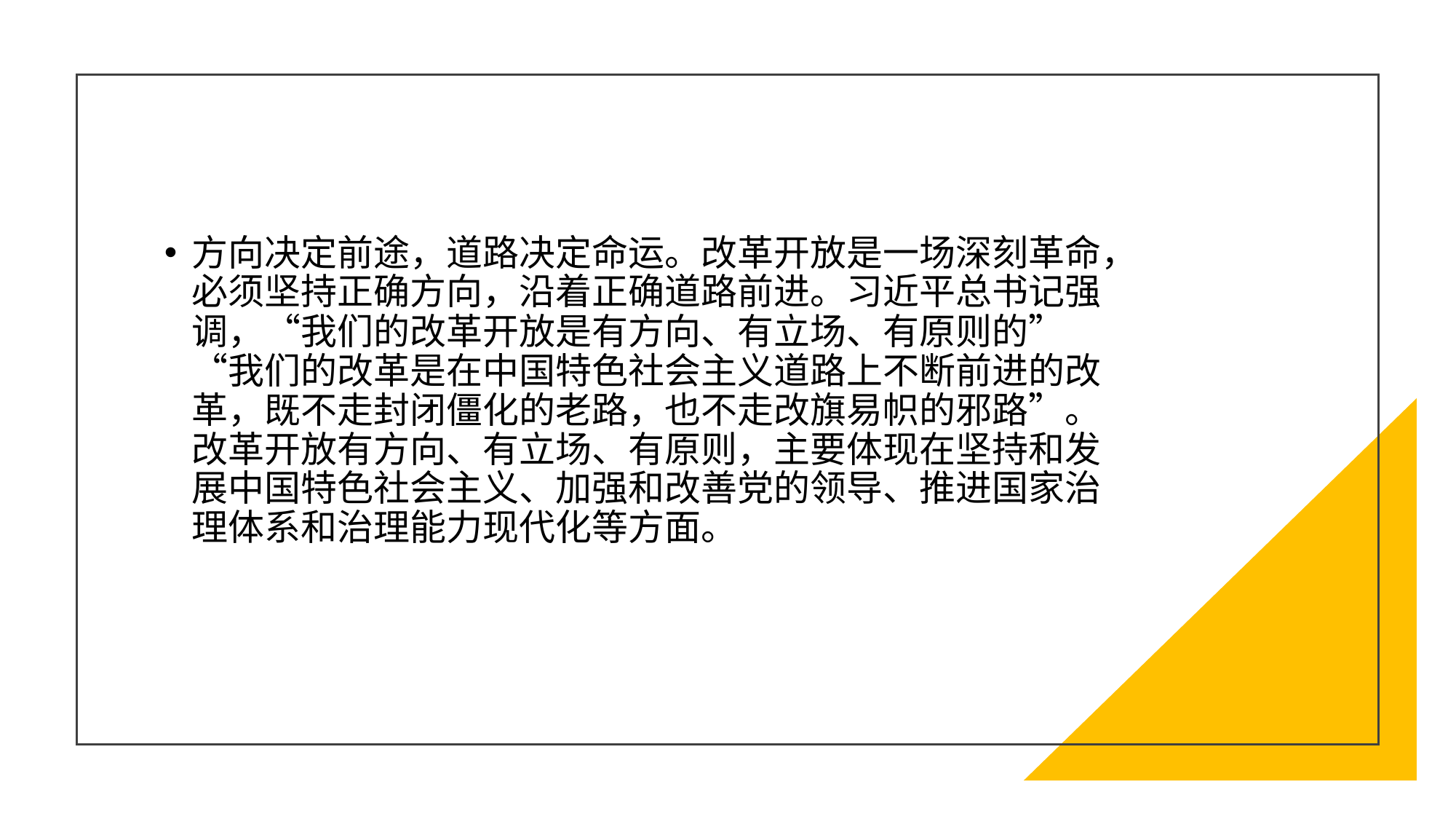

#
方向决定前途，道路决定命运。改革开放是一场深刻革命，必须坚持正确方向，沿着正确道路前进。习近平总书记强调，“我们的改革开放是有方向、有立场、有原则的”“我们的改革是在中国特色社会主义道路上不断前进的改革，既不走封闭僵化的老路，也不走改旗易帜的邪路”。改革开放有方向、有立场、有原则，主要体现在坚持和发展中国特色社会主义、加强和改善党的领导、推进国家治理体系和治理能力现代化等方面。